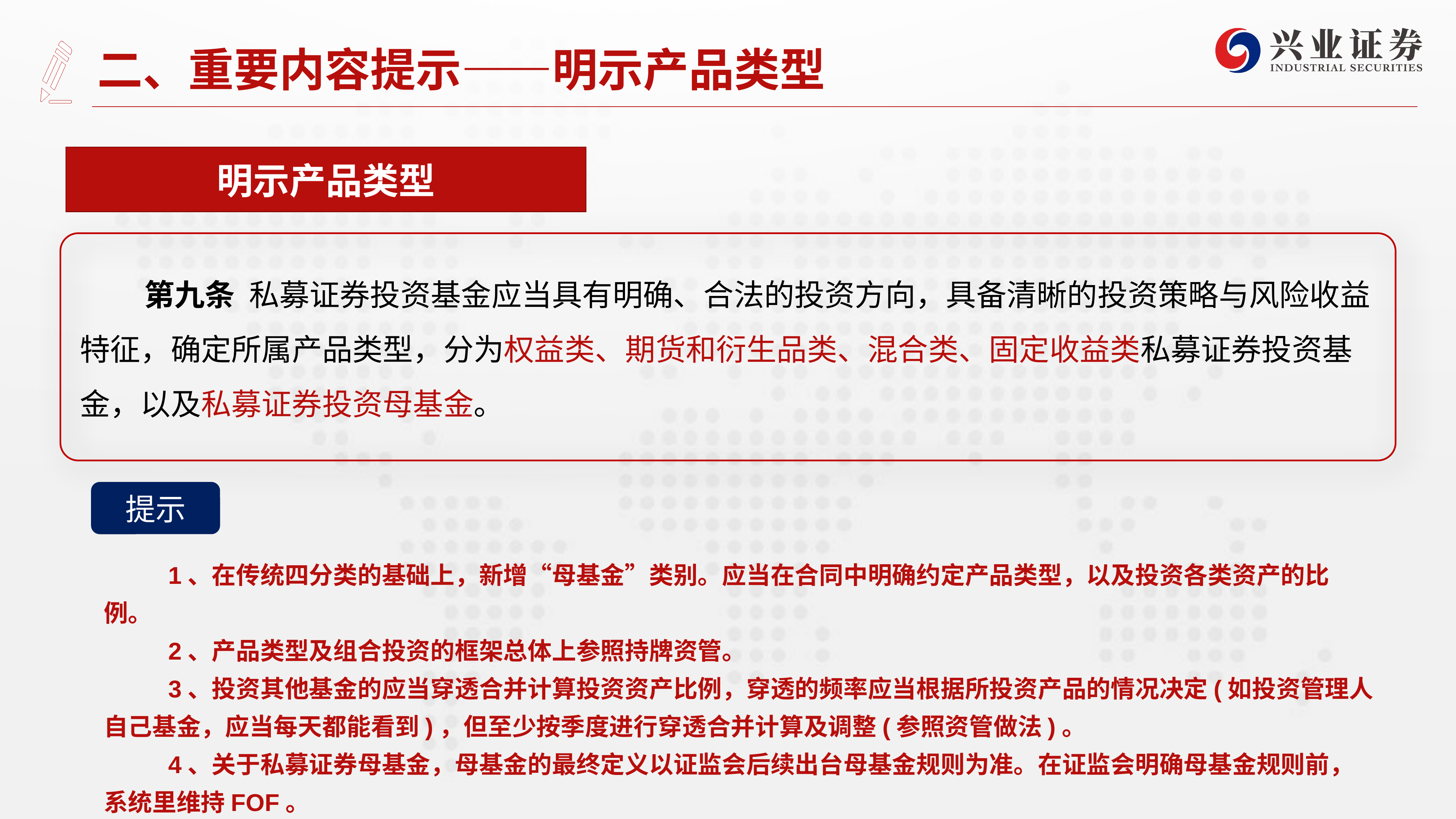

# 二、重要内容提示——明示产品类型
明示产品类型

第九条  私募证券投资基金应当具有明确、合法的投资方向，具备清晰的投资策略与风险收益特征，确定所属产品类型，分为权益类、期货和衍生品类、混合类、固定收益类私募证券投资基金，以及私募证券投资母基金。
提示
1、在传统四分类的基础上，新增“母基金”类别。应当在合同中明确约定产品类型，以及投资各类资产的比例。
2、产品类型及组合投资的框架总体上参照持牌资管。
3、投资其他基金的应当穿透合并计算投资资产比例，穿透的频率应当根据所投资产品的情况决定(如投资管理人自己基金，应当每天都能看到)，但至少按季度进行穿透合并计算及调整(参照资管做法)。
4、关于私募证券母基金，母基金的最终定义以证监会后续出台母基金规则为准。在证监会明确母基金规则前，系统里维持FOF。